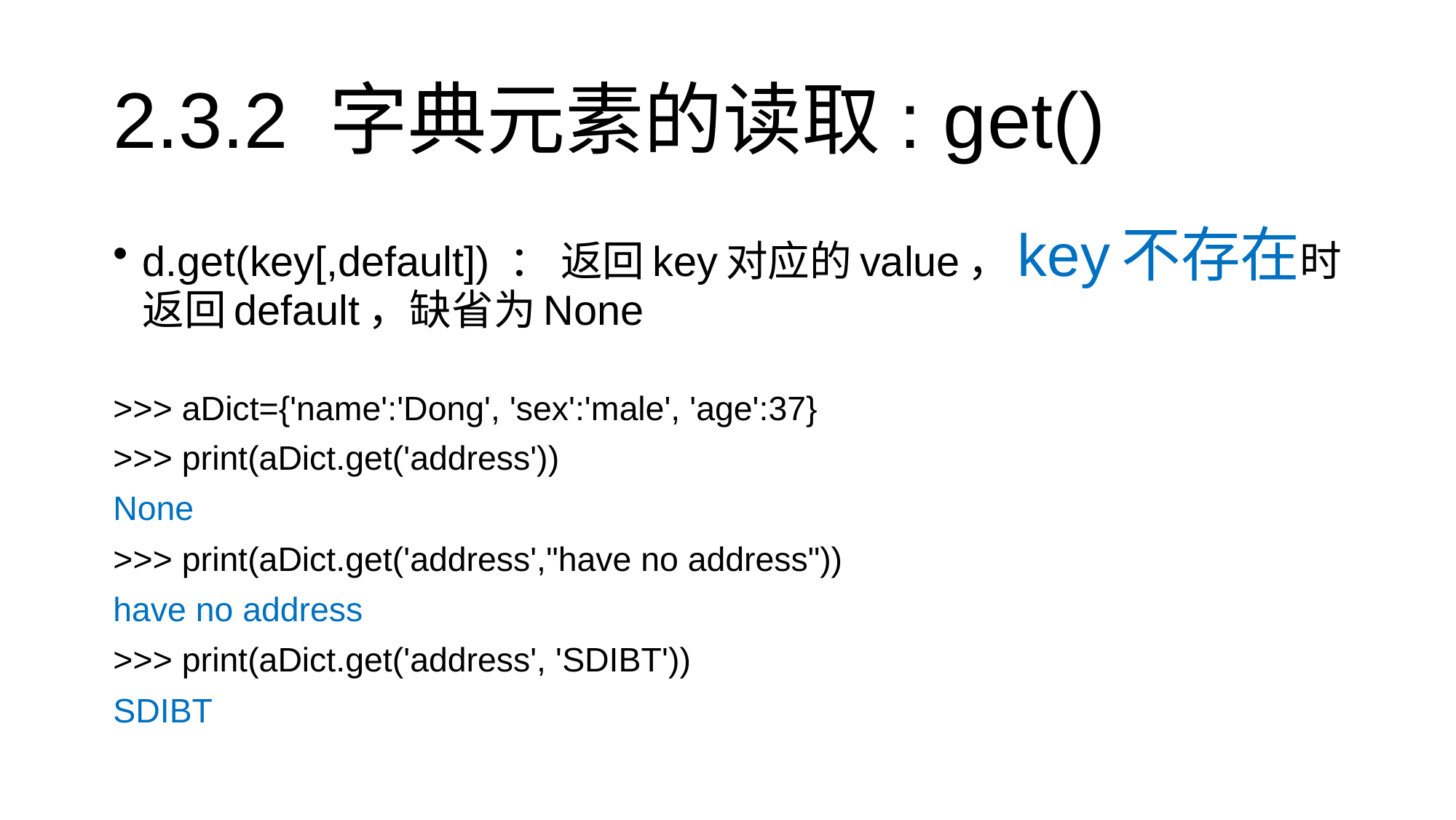

# 2.3.2 字典元素的读取: get()
d.get(key[,default]) ： 返回key对应的value，key不存在时返回default，缺省为None

>>> aDict={'name':'Dong', 'sex':'male', 'age':37}
>>> print(aDict.get('address'))
None
>>> print(aDict.get('address',"have no address"))
have no address
>>> print(aDict.get('address', 'SDIBT'))
SDIBT